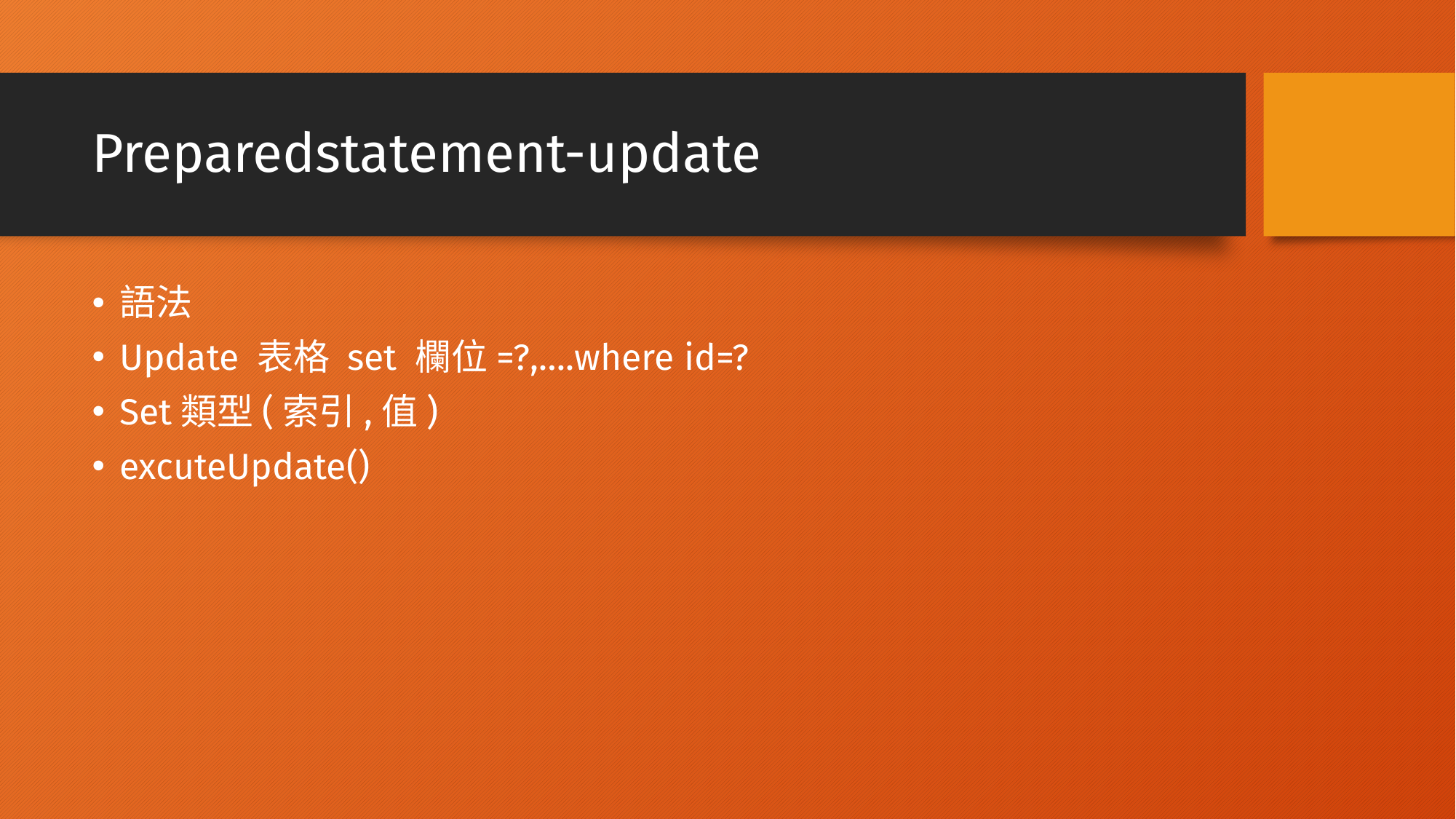

# Preparedstatement-update
語法
Update 表格 set 欄位=?,….where id=?
Set類型(索引,值)
excuteUpdate()